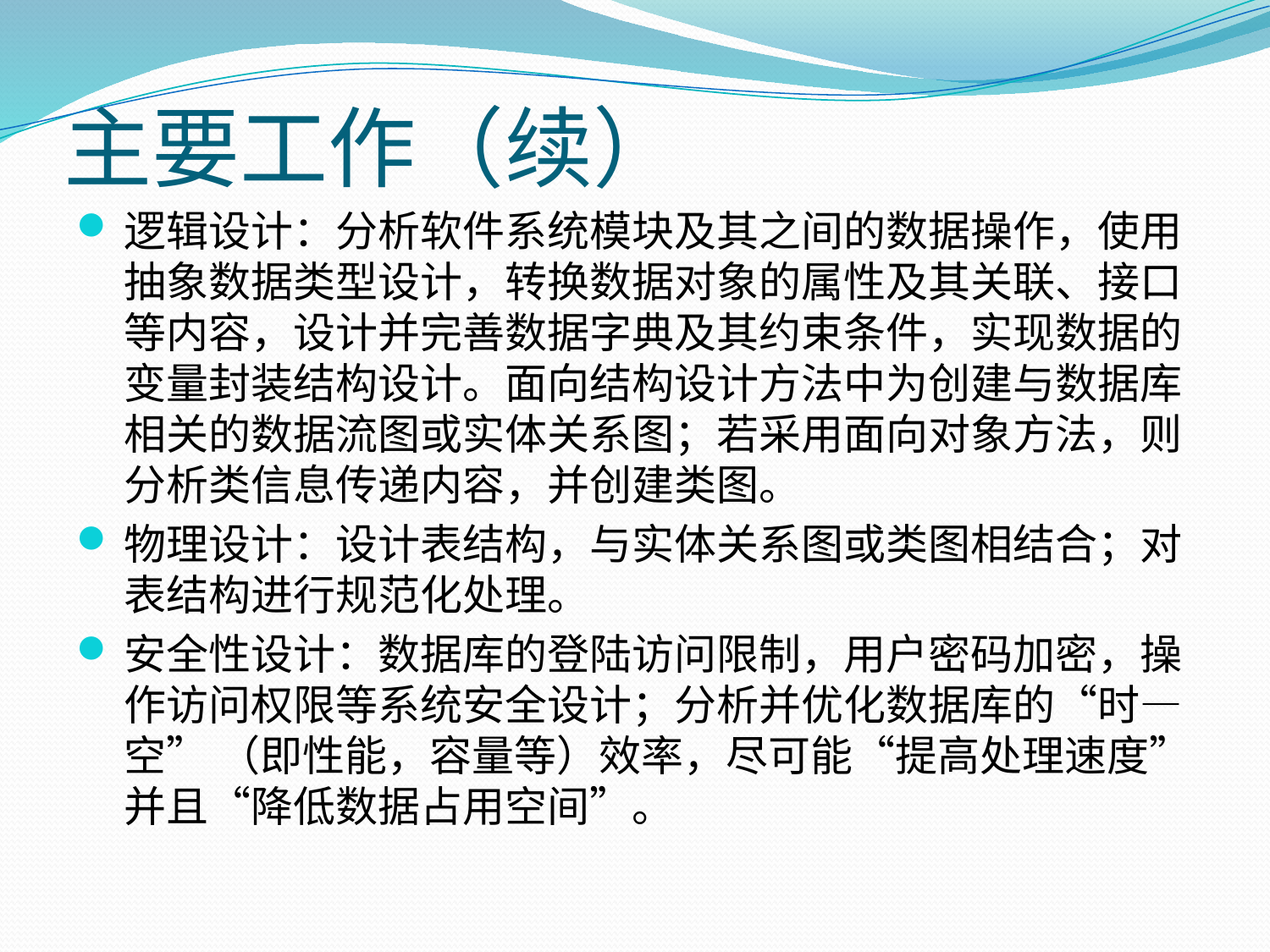

# 主要工作（续）
逻辑设计：分析软件系统模块及其之间的数据操作，使用抽象数据类型设计，转换数据对象的属性及其关联、接口等内容，设计并完善数据字典及其约束条件，实现数据的变量封装结构设计。面向结构设计方法中为创建与数据库相关的数据流图或实体关系图；若采用面向对象方法，则分析类信息传递内容，并创建类图。
物理设计：设计表结构，与实体关系图或类图相结合；对表结构进行规范化处理。
安全性设计：数据库的登陆访问限制，用户密码加密，操作访问权限等系统安全设计；分析并优化数据库的“时—空” （即性能，容量等）效率，尽可能“提高处理速度”并且“降低数据占用空间”。